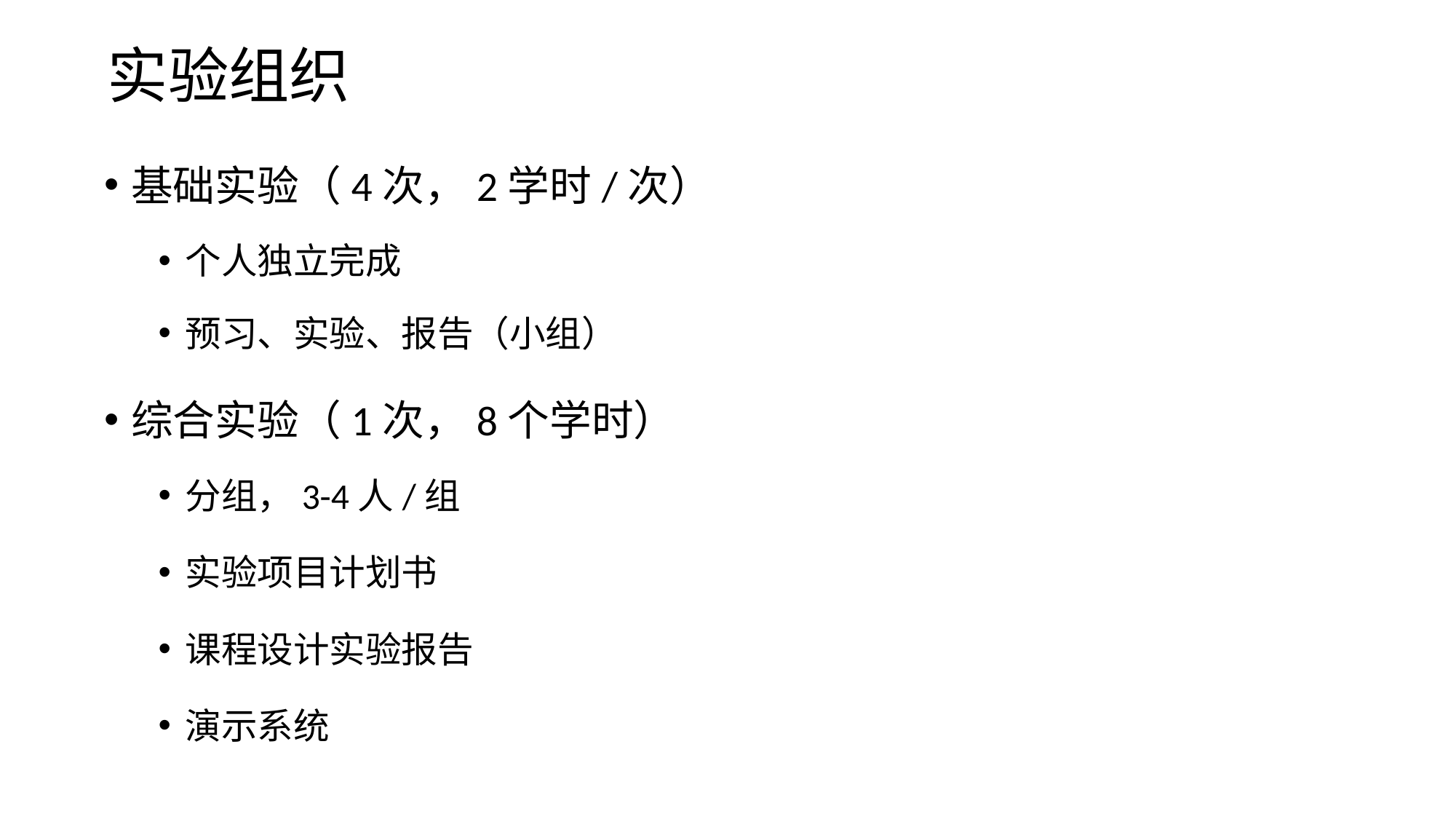

# 实验组织
基础实验（4次，2学时/次）
个人独立完成
预习、实验、报告（小组）
综合实验（1次，8个学时）
分组，3-4人/组
实验项目计划书
课程设计实验报告
演示系统